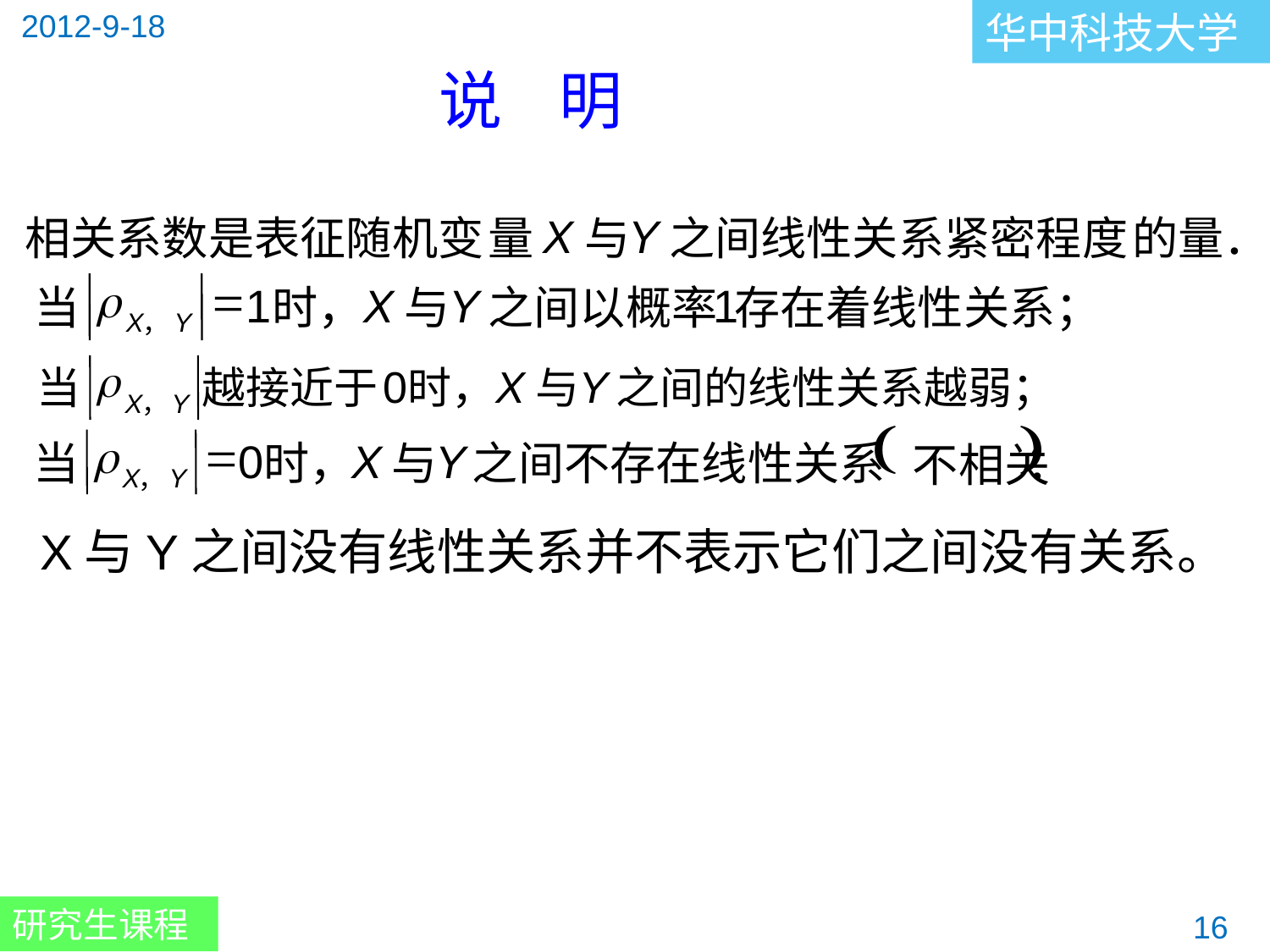

说    明

X
Y
相关系数是表征随机变
量
与
之间线性关系紧密程度
的量．

ρ
=

1
X
Y
1
当
时，
与
之间以概率
存在着线性关系；
X
Y
，

ρ

0
X
Y
当
越接近于
时，
与
之间的线性关系越弱；
X
Y
，
(
)

ρ
=

0
X
Y
当
时，
与
之间不存在线性关系
．
不相关
X
Y
，
X与Y之间没有线性关系并不表示它们之间没有关系。